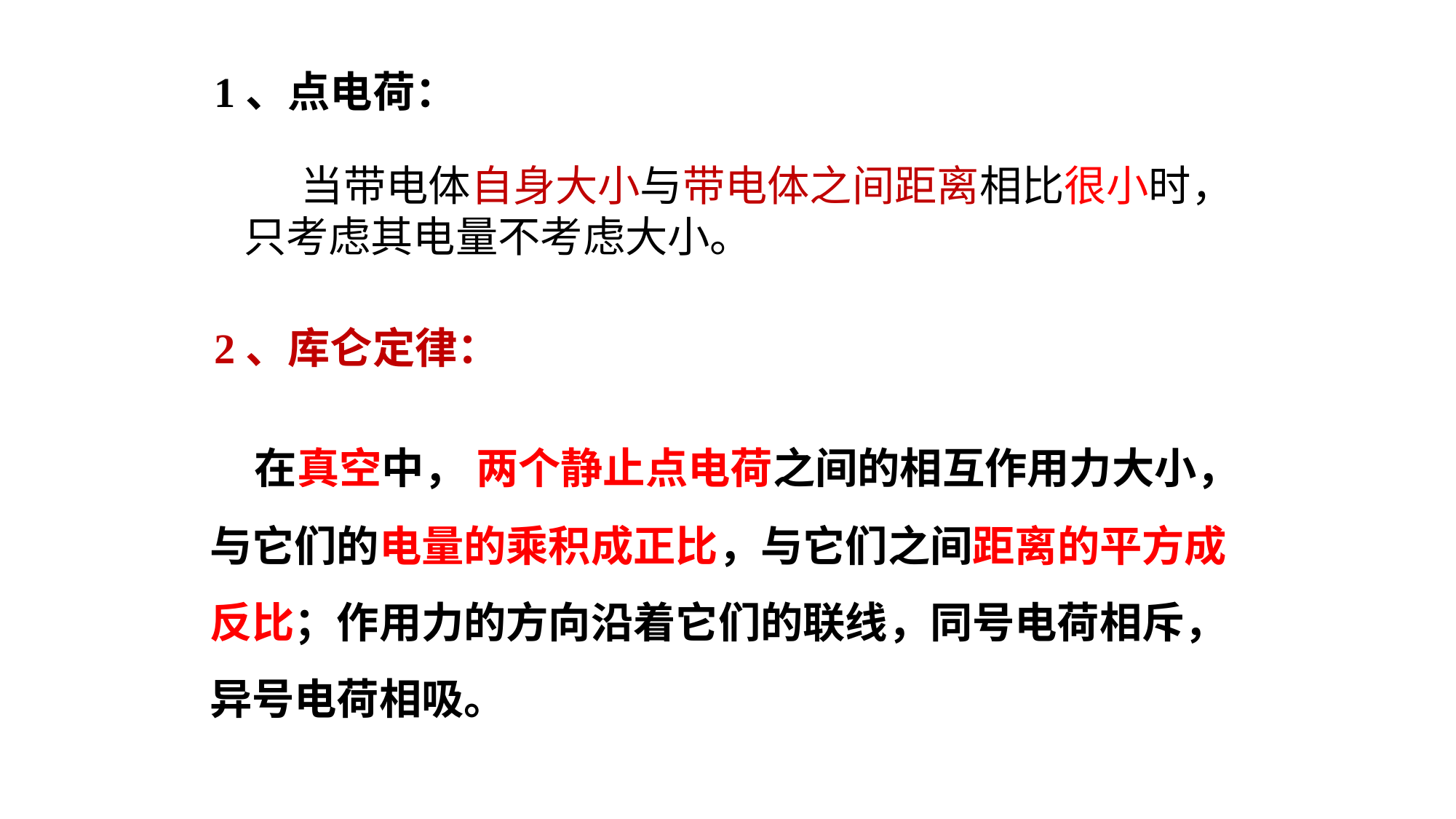

1、点电荷：
     当带电体自身大小与带电体之间距离相比很小时，只考虑其电量不考虑大小。
2、库仑定律：
   在真空中， 两个静止点电荷之间的相互作用力大小，与它们的电量的乘积成正比，与它们之间距离的平方成反比；作用力的方向沿着它们的联线，同号电荷相斥，异号电荷相吸。